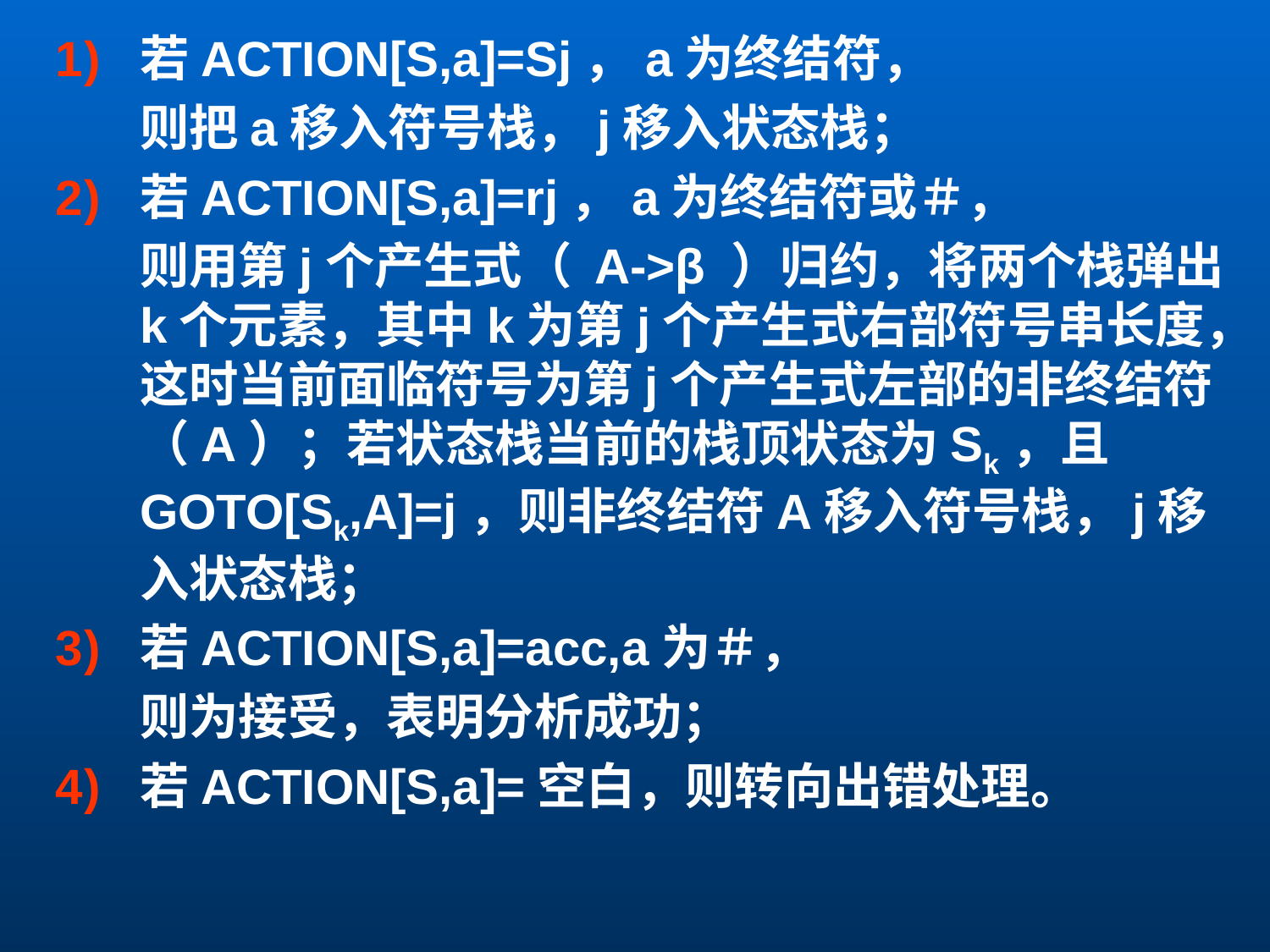

若ACTION[S,a]=Sj，a为终结符，
	则把a移入符号栈，j移入状态栈；
若ACTION[S,a]=rj，a为终结符或＃，
	则用第j个产生式（ A->β ）归约，将两个栈弹出k个元素，其中k为第j个产生式右部符号串长度，这时当前面临符号为第j个产生式左部的非终结符（A）；若状态栈当前的栈顶状态为Sk，且GOTO[Sk,A]=j，则非终结符A移入符号栈，j移入状态栈；
若ACTION[S,a]=acc,a为＃，
	则为接受，表明分析成功；
若ACTION[S,a]=空白，则转向出错处理。